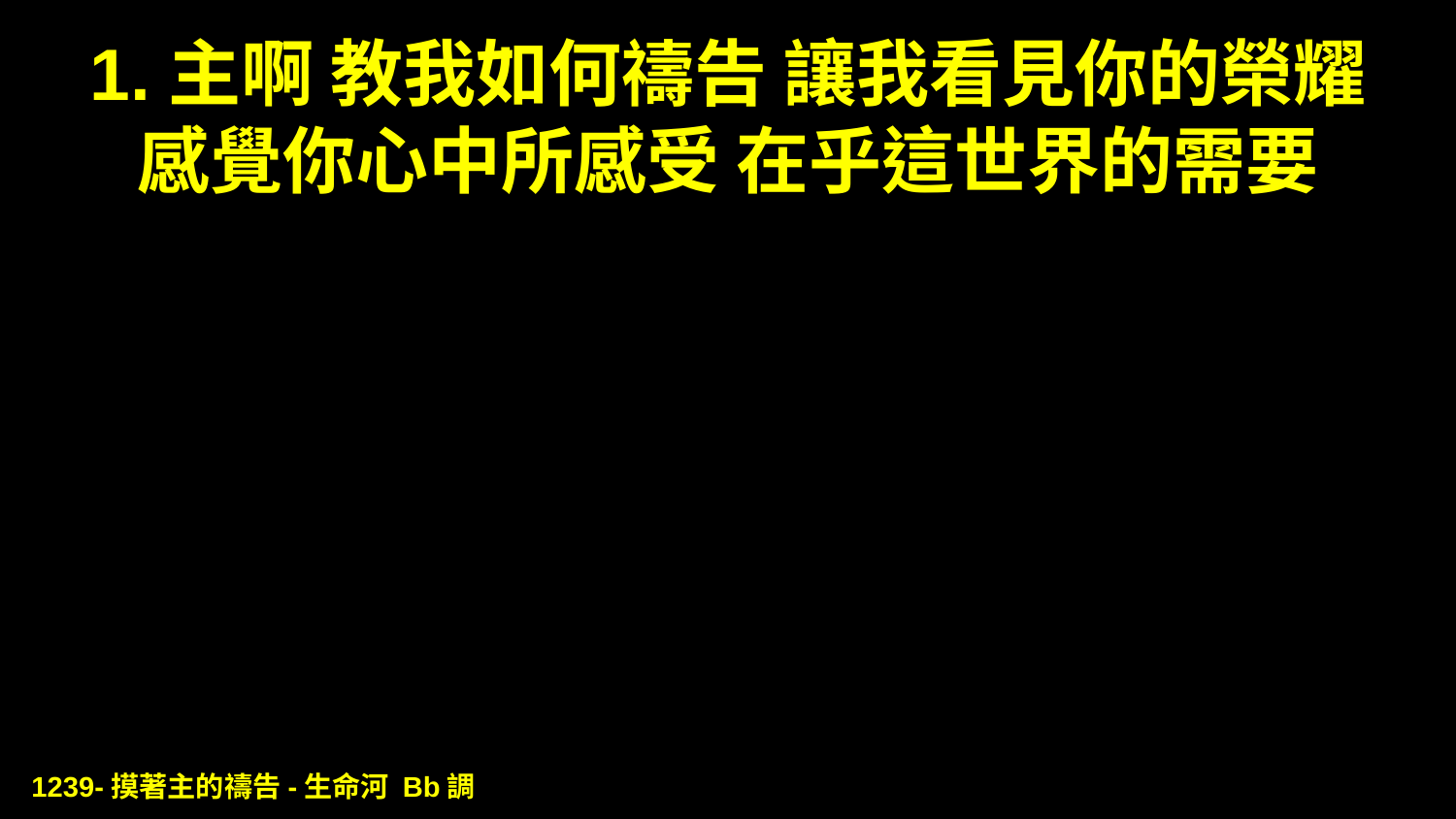

# 1.主啊 教我如何禱告 讓我看見你的榮耀 感覺你心中所感受 在乎這世界的需要
1239-摸著主的禱告-生命河 Bb調